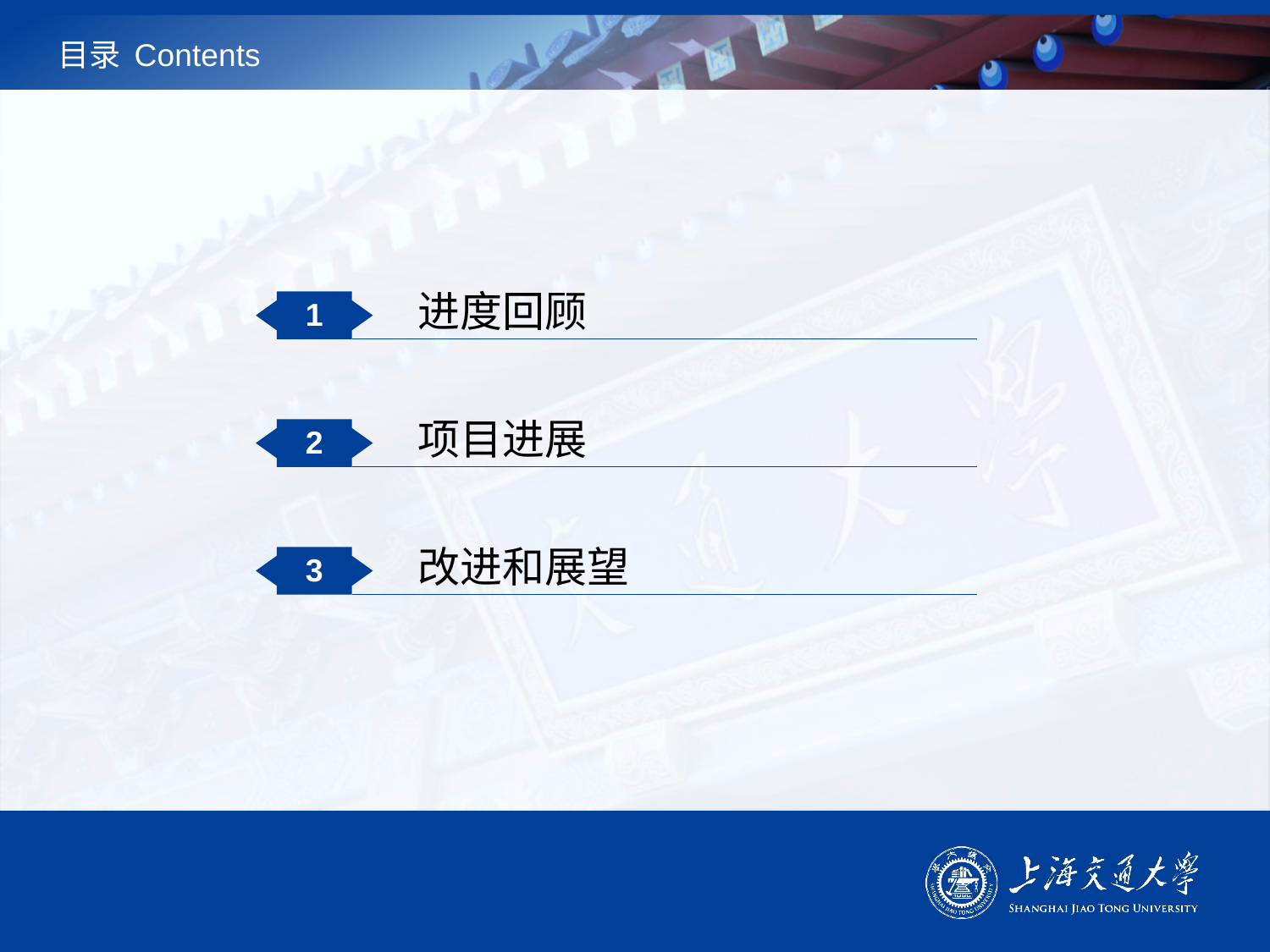

# 目录 Contents
进度回顾
1

项目进展​
2

改进和展望
3